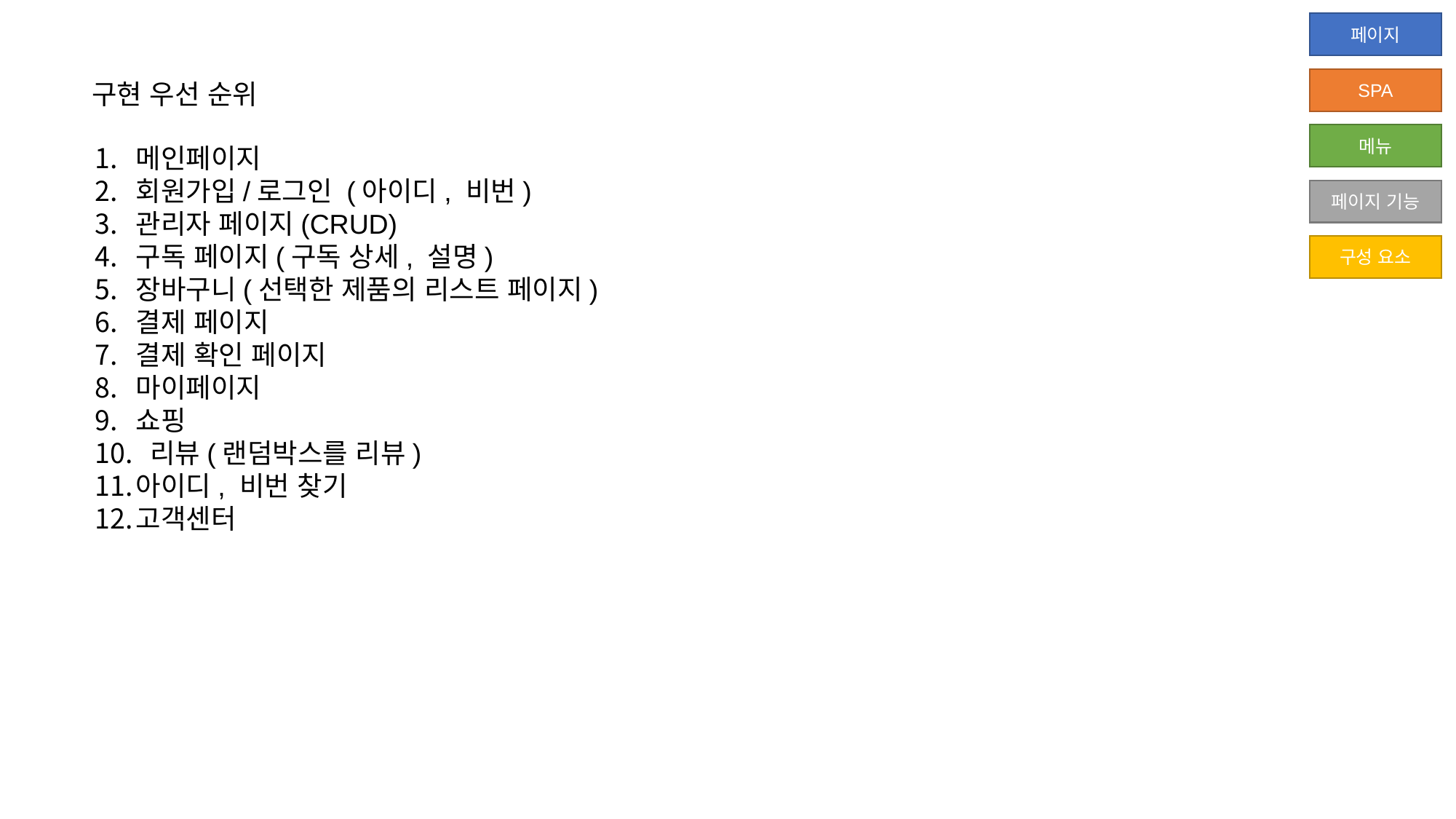

구현 우선 순위
메인페이지
회원가입/로그인 (아이디, 비번)
관리자 페이지(CRUD)
구독 페이지(구독 상세, 설명)
장바구니(선택한 제품의 리스트 페이지)
결제 페이지
결제 확인 페이지
마이페이지
쇼핑
 리뷰(랜덤박스를 리뷰)
아이디, 비번 찾기
고객센터